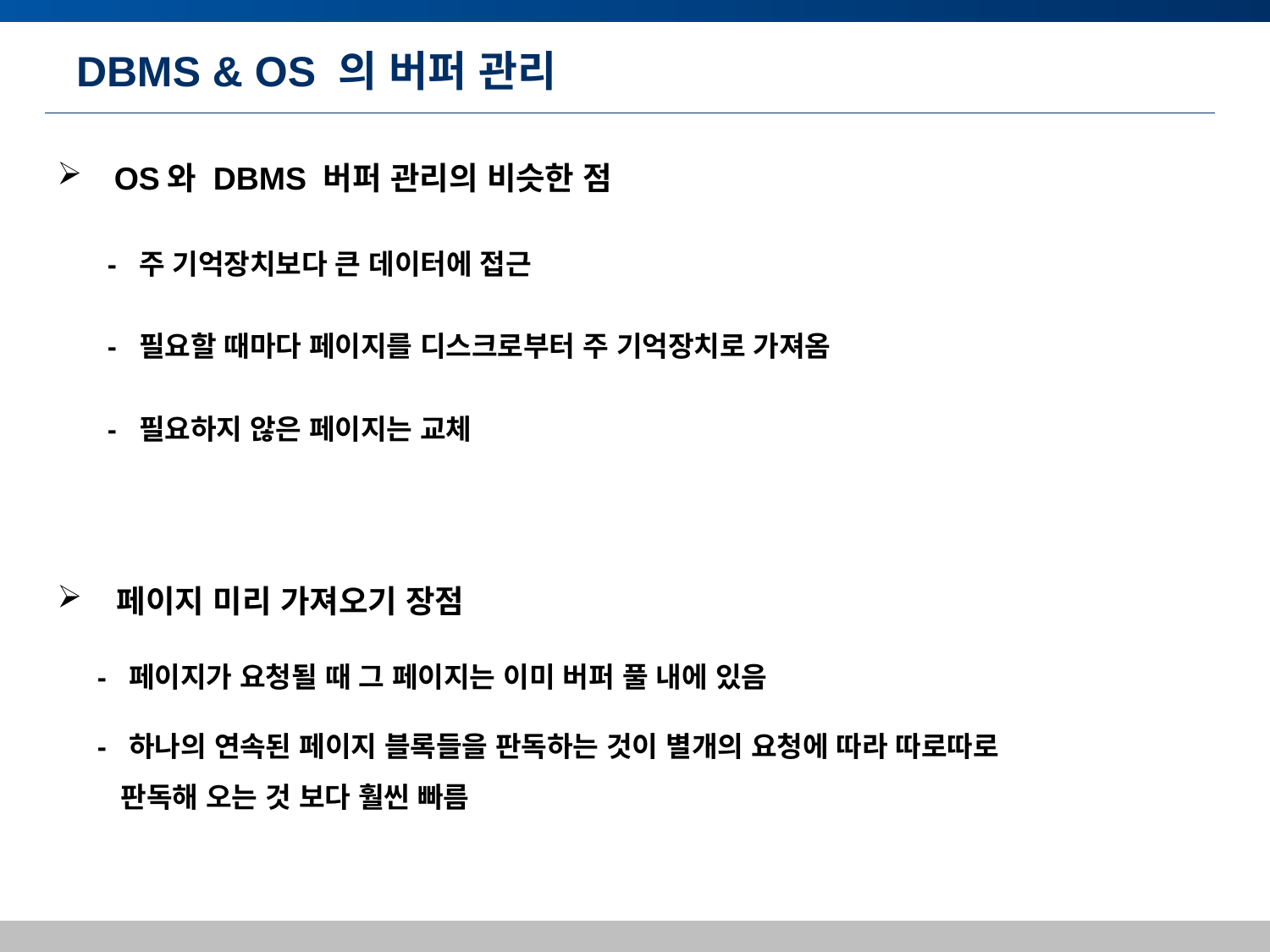

# DBMS & OS 의 버퍼 관리
   OS와 DBMS 버퍼 관리의 비슷한 점
-  주 기억장치보다 큰 데이터에 접근
-  필요할 때마다 페이지를 디스크로부터 주 기억장치로 가져옴
-  필요하지 않은 페이지는 교체
   페이지 미리 가져오기 장점
-  페이지가 요청될 때 그 페이지는 이미 버퍼 풀 내에 있음
-  하나의 연속된 페이지 블록들을 판독하는 것이 별개의 요청에 따라 따로따로
   판독해 오는 것 보다 훨씬 빠름